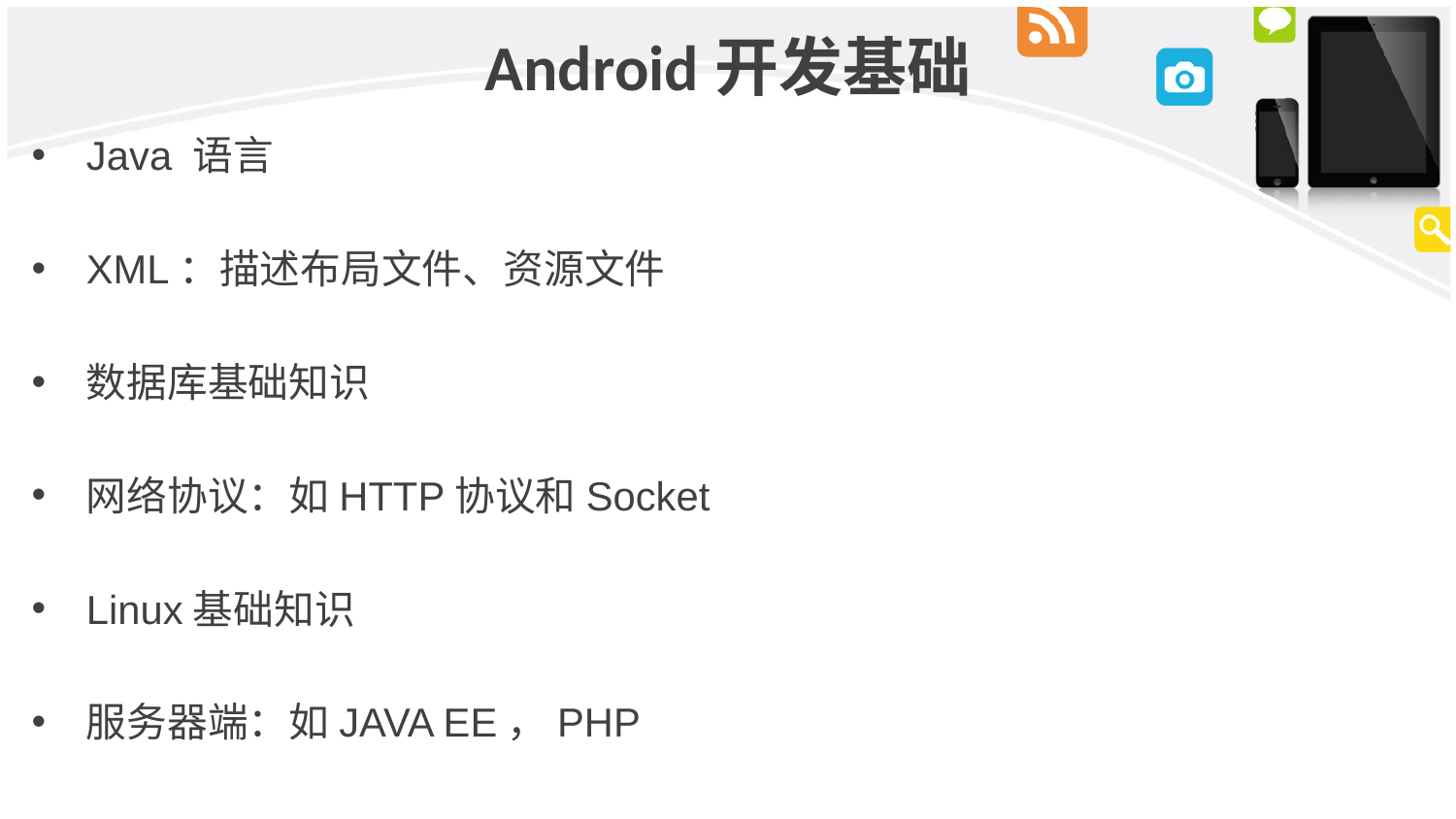

# Android开发基础
Java 语言

XML：描述布局文件、资源文件

数据库基础知识

网络协议：如HTTP协议和Socket

Linux基础知识

服务器端：如JAVA EE，PHP